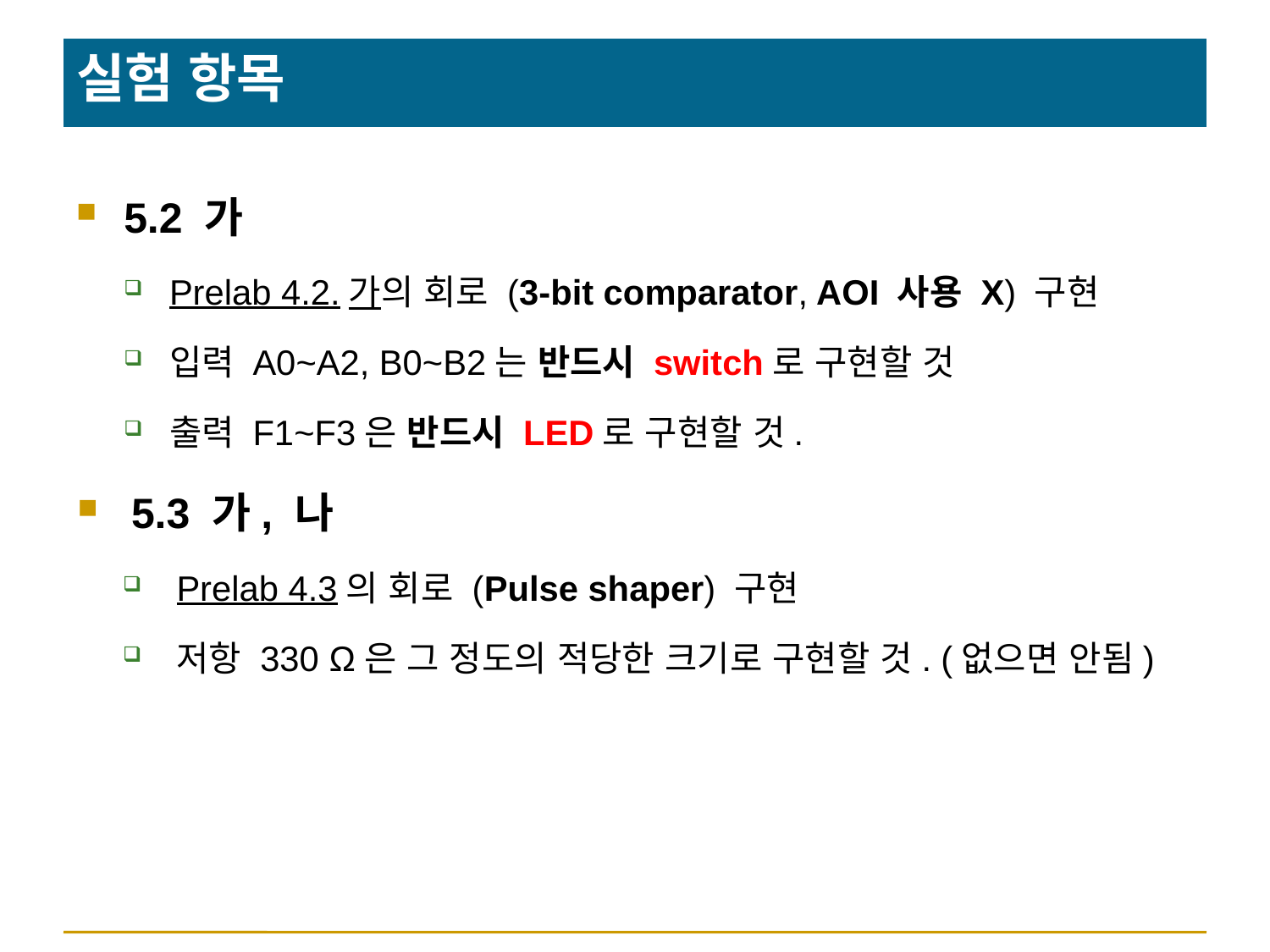

# 실험 항목
5.2 가
Prelab 4.2.가의 회로 (3-bit comparator, AOI 사용 X) 구현
입력 A0~A2, B0~B2는 반드시 switch로 구현할 것
출력 F1~F3은 반드시 LED로 구현할 것.
5.3 가, 나
Prelab 4.3의 회로 (Pulse shaper) 구현
저항 330 Ω은 그 정도의 적당한 크기로 구현할 것. (없으면 안됨)